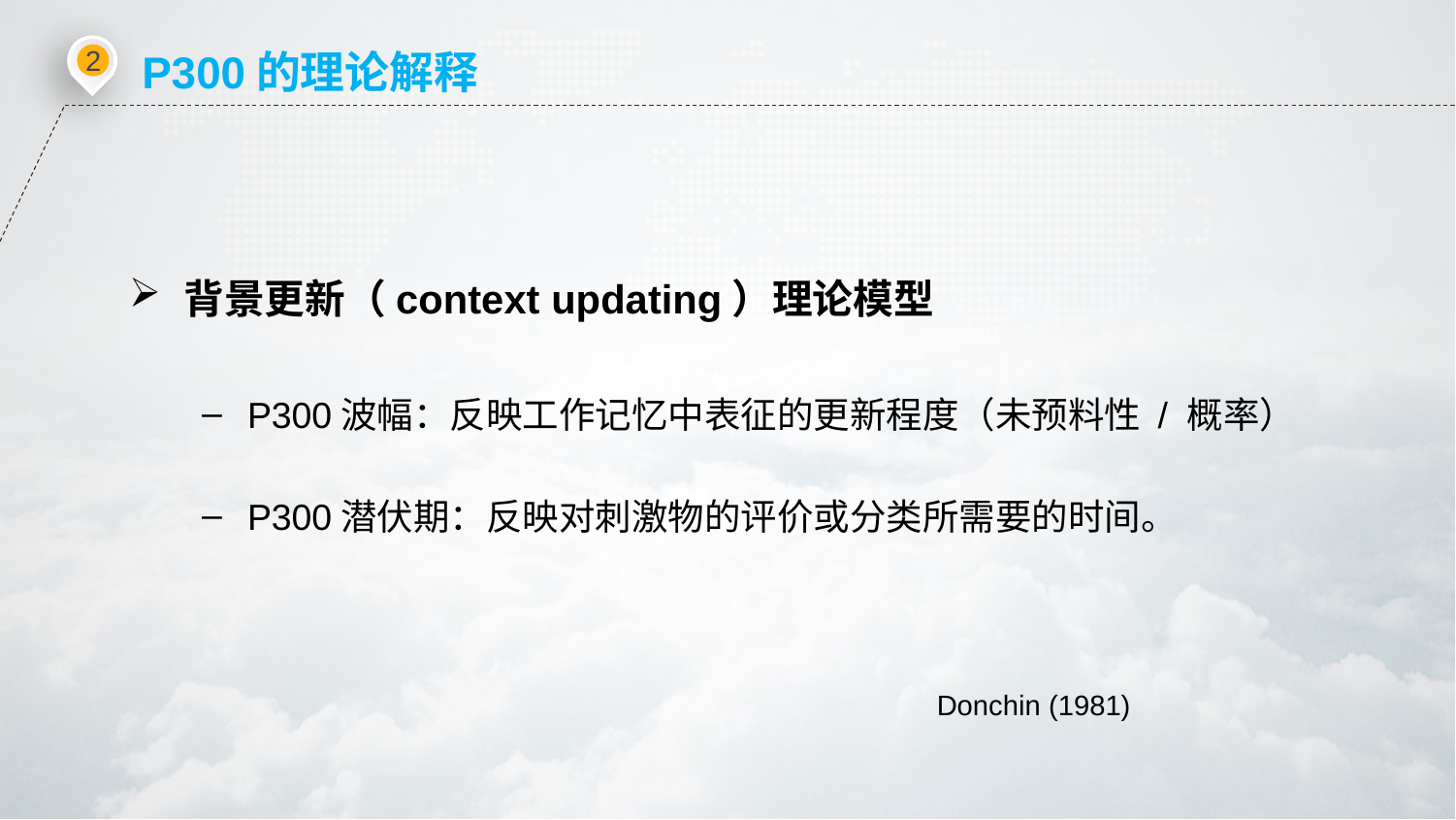

2

P300的理论解释

背景更新（context updating）理论模型

P300波幅：反映工作记忆中表征的更新程度（未预料性 / 概率）

P300潜伏期：反映对刺激物的评价或分类所需要的时间。
Donchin (1981)